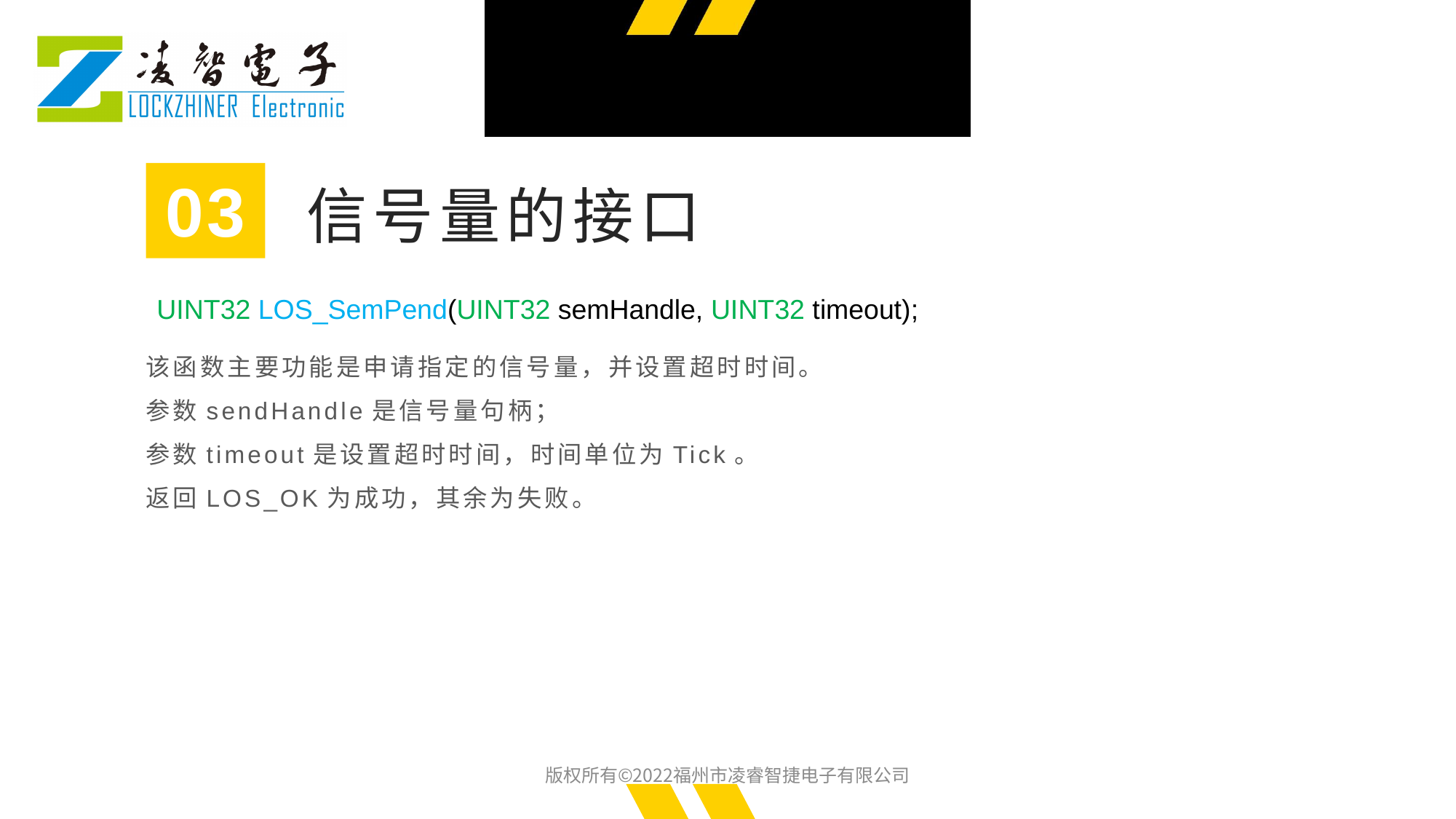

03
信号量的接口
UINT32 LOS_SemPend(UINT32 semHandle, UINT32 timeout);
该函数主要功能是申请指定的信号量，并设置超时时间。
参数sendHandle是信号量句柄；
参数timeout是设置超时时间，时间单位为Tick。
返回LOS_OK为成功，其余为失败。
版权所有©2022福州市凌睿智捷电子有限公司
9